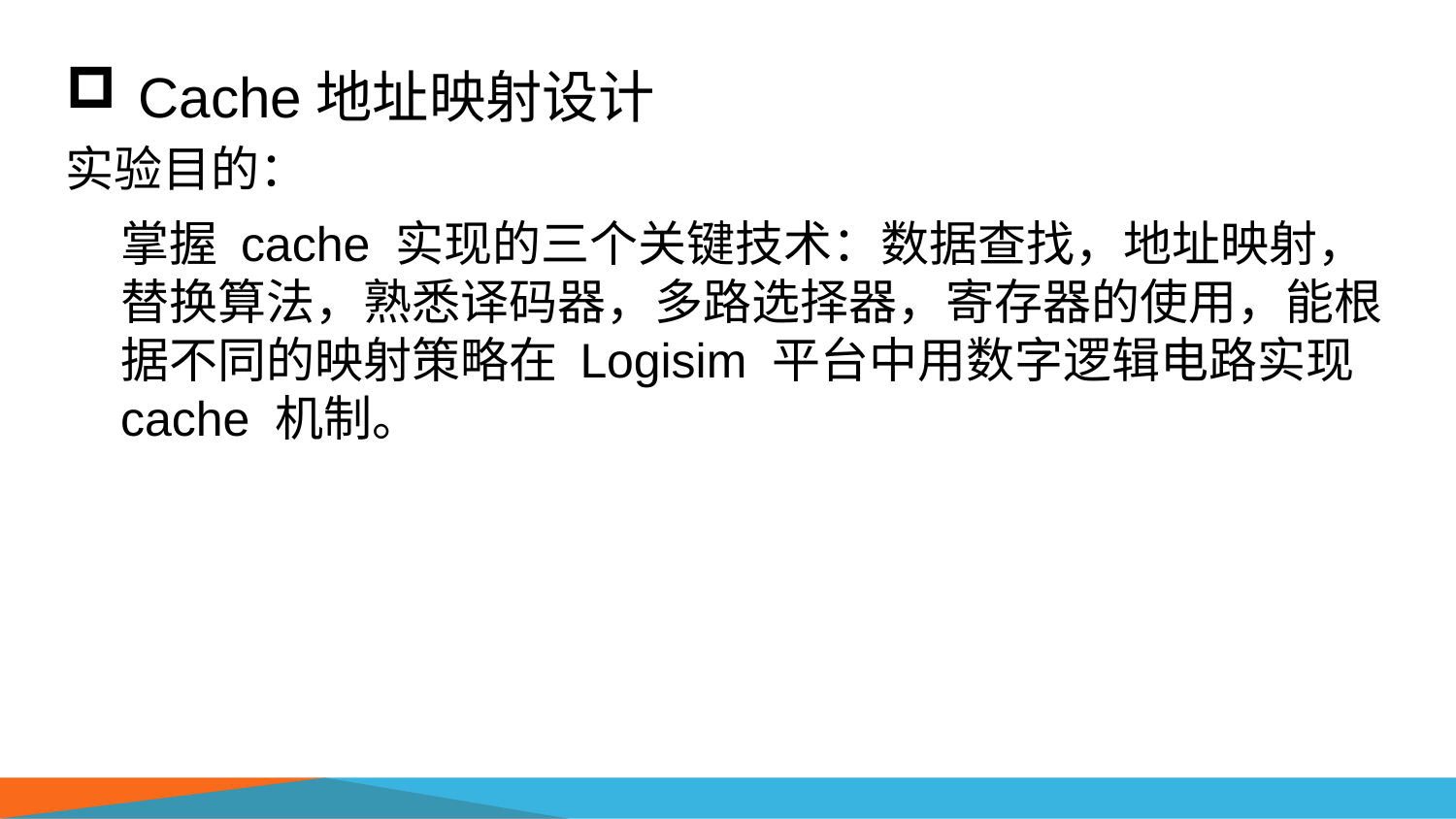

# Cache地址映射设计
实验目的：
    掌握 cache 实现的三个关键技术：数据查找，地址映射，替换算法，熟悉译码器，多路选择器，寄存器的使用，能根据不同的映射策略在 Logisim 平台中用数字逻辑电路实现 cache 机制。